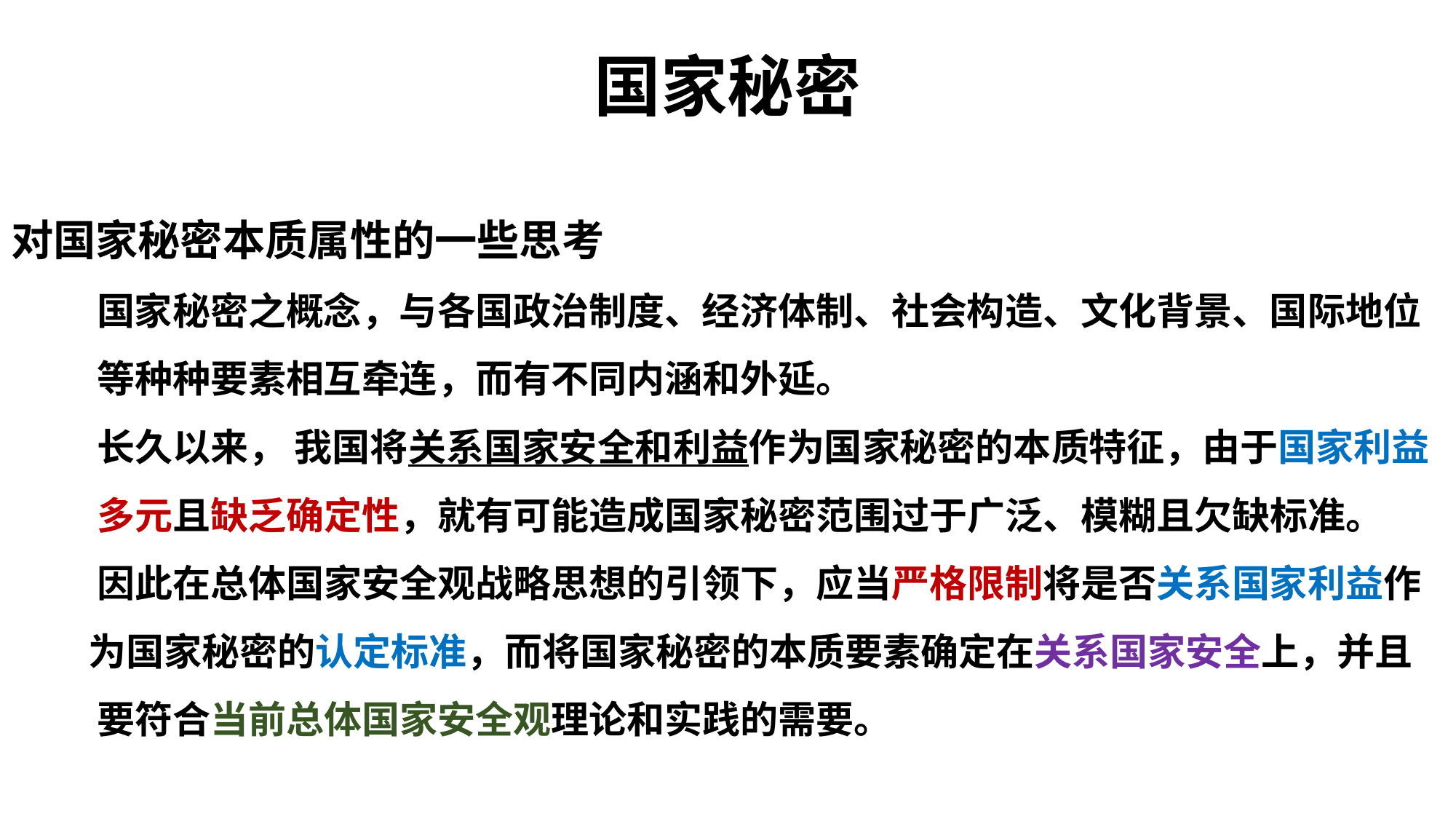

# 国家秘密
对国家秘密本质属性的一些思考
         国家秘密之概念，与各国政治制度、经济体制、社会构造、文化背景、国际地位
         等种种要素相互牵连，而有不同内涵和外延。
         长久以来， 我国将关系国家安全和利益作为国家秘密的本质特征，由于国家利益
         多元且缺乏确定性，就有可能造成国家秘密范围过于广泛、模糊且欠缺标准。
         因此在总体国家安全观战略思想的引领下，应当严格限制将是否关系国家利益作
        为国家秘密的认定标准，而将国家秘密的本质要素确定在关系国家安全上，并且
         要符合当前总体国家安全观理论和实践的需要。